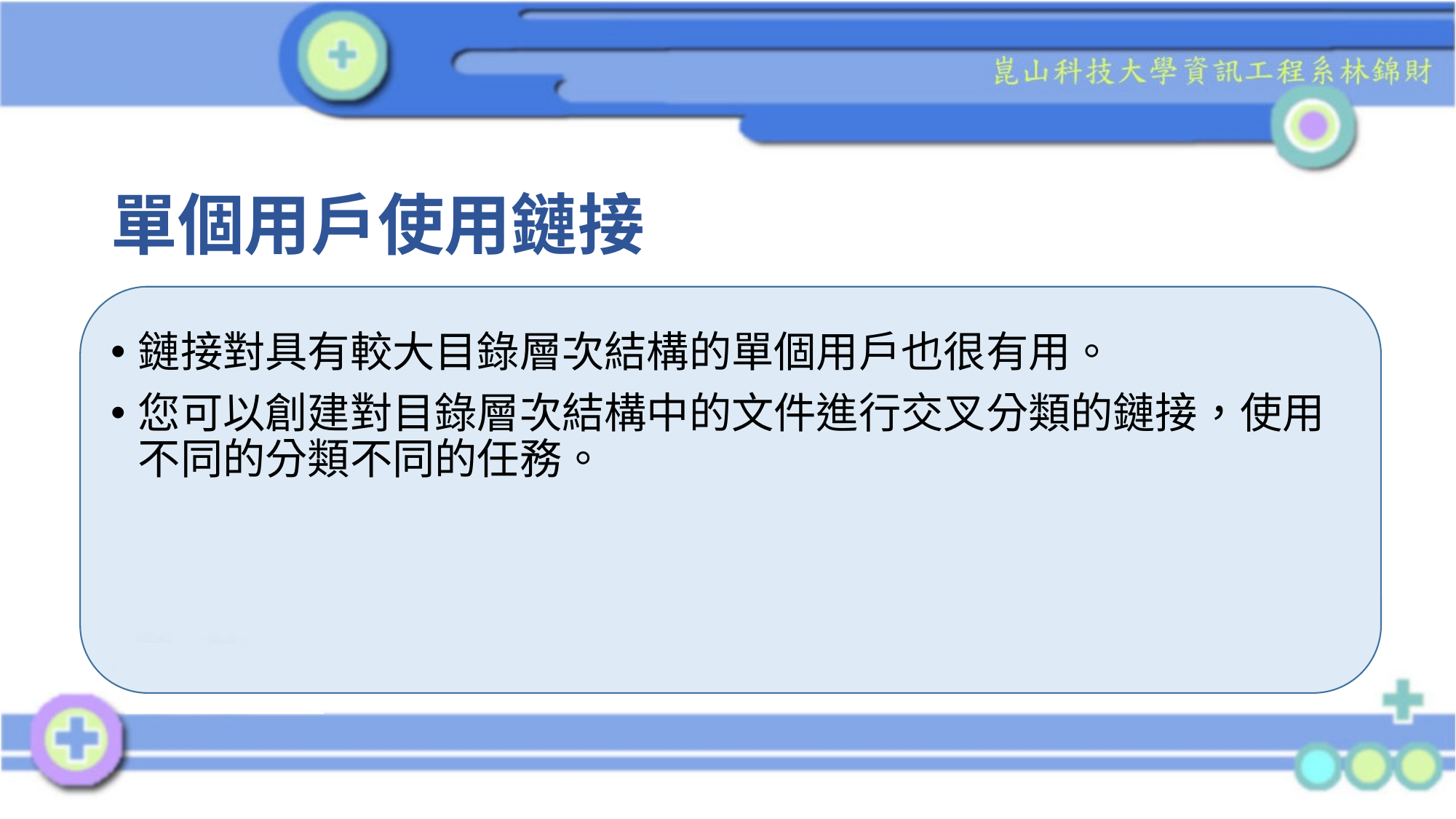

# 單個用戶使用鏈接

鏈接對具有較大目錄層次結構的單個用戶也很有用。
您可以創建對目錄層次結構中的文件進行交叉分類的鏈接，使用不同的分類不同的任務。